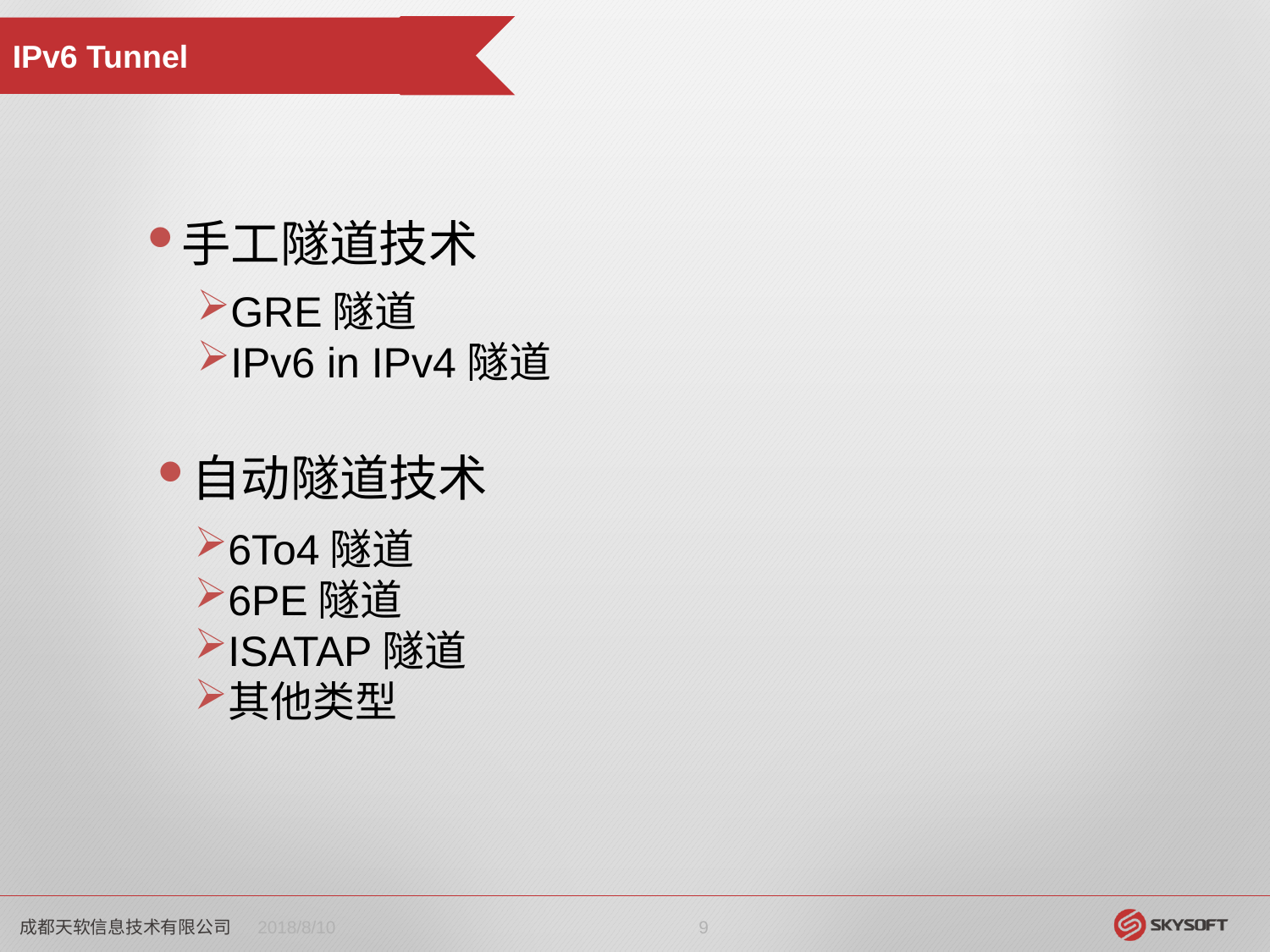

IPv6 Tunnel

手工隧道技术
GRE隧道
IPv6 in IPv4隧道
自动隧道技术
6To4隧道
6PE隧道
ISATAP隧道
其他类型
成都天软信息技术有限公司
2018/8/10
9